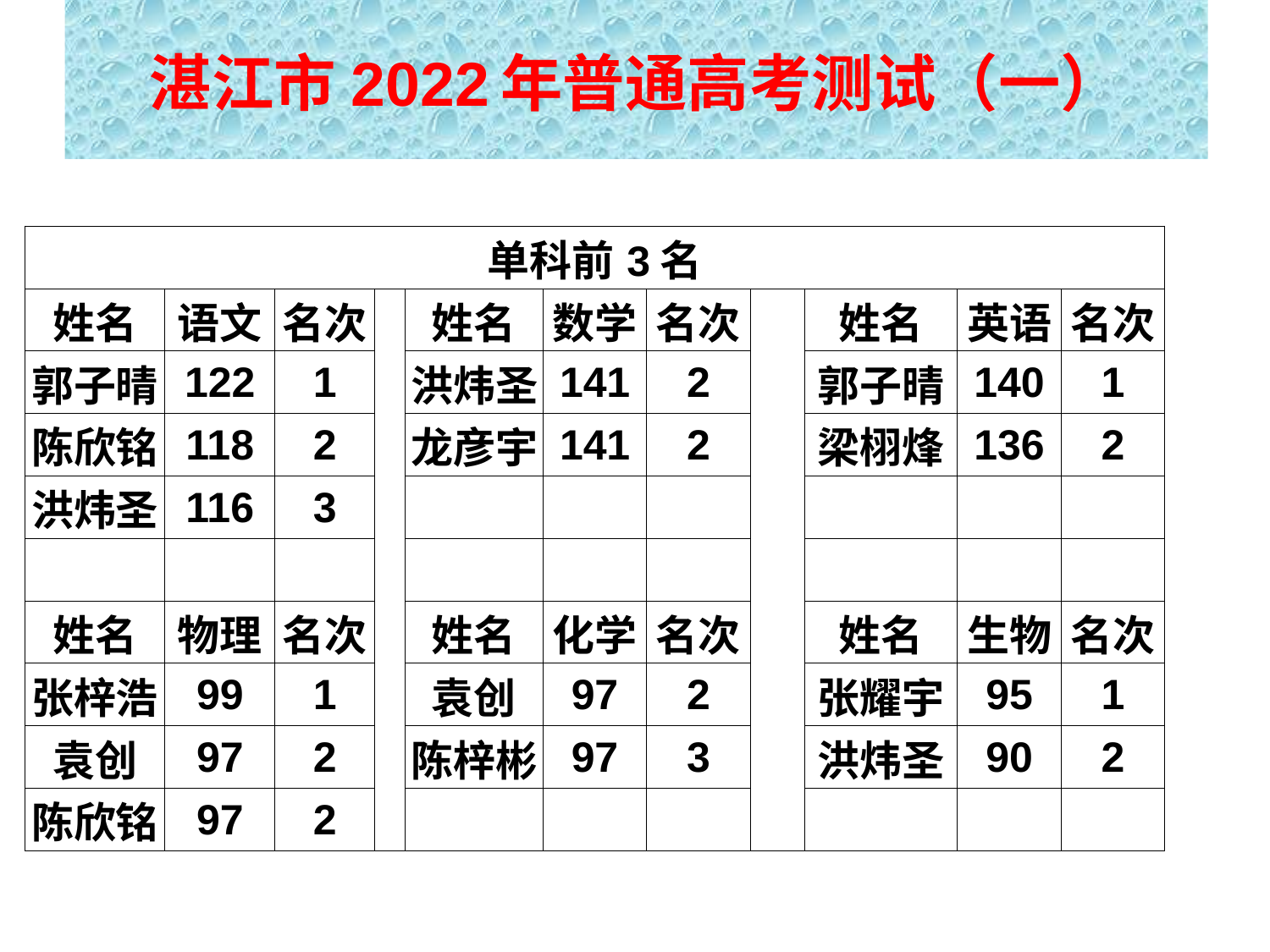

# 湛江市2022年普通高考测试（一）
| 单科前3名 |  |  |  |  |  |  |  |  |  |  |
| --- | --- | --- | --- | --- | --- | --- | --- | --- | --- | --- |
| 姓名 | 语文 | 名次 |  | 姓名 | 数学 | 名次 |  | 姓名 | 英语 | 名次 |
| 郭子晴 | 122 | 1 |  | 洪炜圣 | 141 | 2 |  | 郭子晴 | 140 | 1 |
| 陈欣铭 | 118 | 2 |  | 龙彦宇 | 141 | 2 |  | 梁栩烽 | 136 | 2 |
| 洪炜圣 | 116 | 3 |  |  |  |  |  |  |  |  |
|  |  |  |  |  |  |  |  |  |  |  |
| 姓名 | 物理 | 名次 |  | 姓名 | 化学 | 名次 |  | 姓名 | 生物 | 名次 |
| 张梓浩 | 99 | 1 |  | 袁创 | 97 | 2 |  | 张耀宇 | 95 | 1 |
| 袁创 | 97 | 2 |  | 陈梓彬 | 97 | 3 |  | 洪炜圣 | 90 | 2 |
| 陈欣铭 | 97 | 2 |  |  |  |  |  |  |  |  |